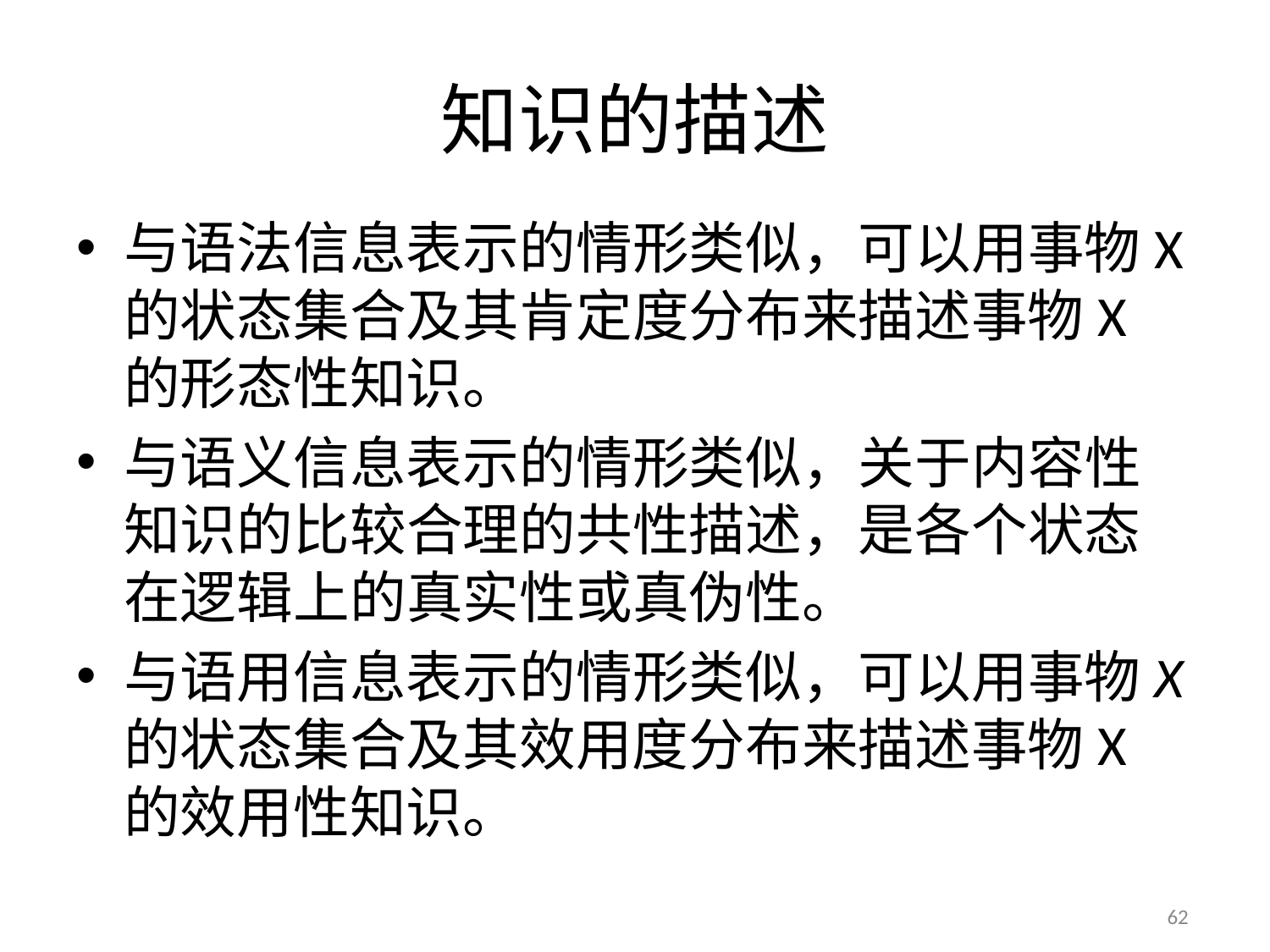

# 知识的描述
与语法信息表示的情形类似，可以用事物X的状态集合及其肯定度分布来描述事物X的形态性知识。
与语义信息表示的情形类似，关于内容性知识的比较合理的共性描述，是各个状态在逻辑上的真实性或真伪性。
与语用信息表示的情形类似，可以用事物X的状态集合及其效用度分布来描述事物X的效用性知识。
62